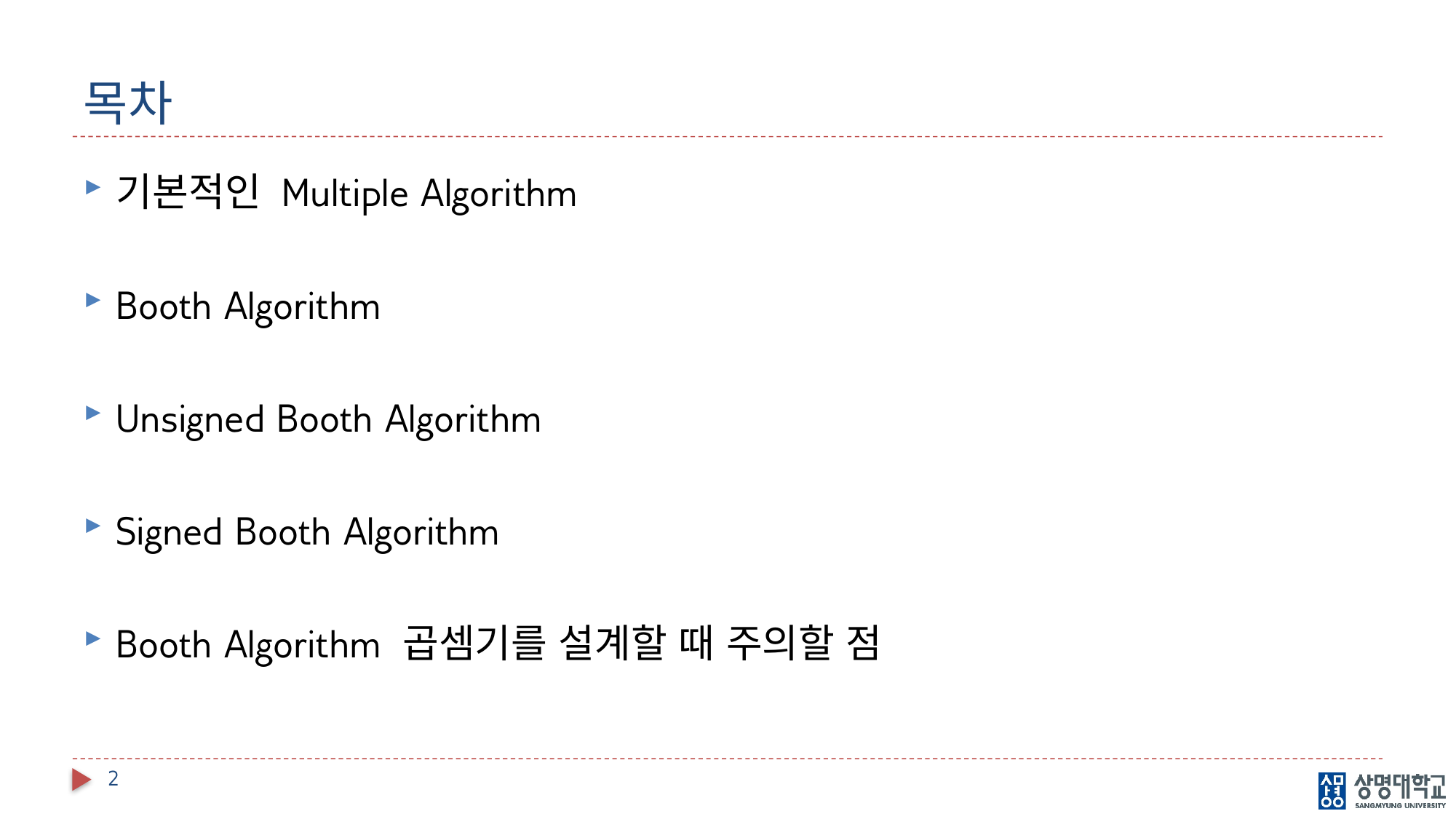

# 목차
기본적인 Multiple Algorithm

Booth Algorithm

Unsigned Booth Algorithm

Signed Booth Algorithm

Booth Algorithm 곱셈기를 설계할 때 주의할 점

2